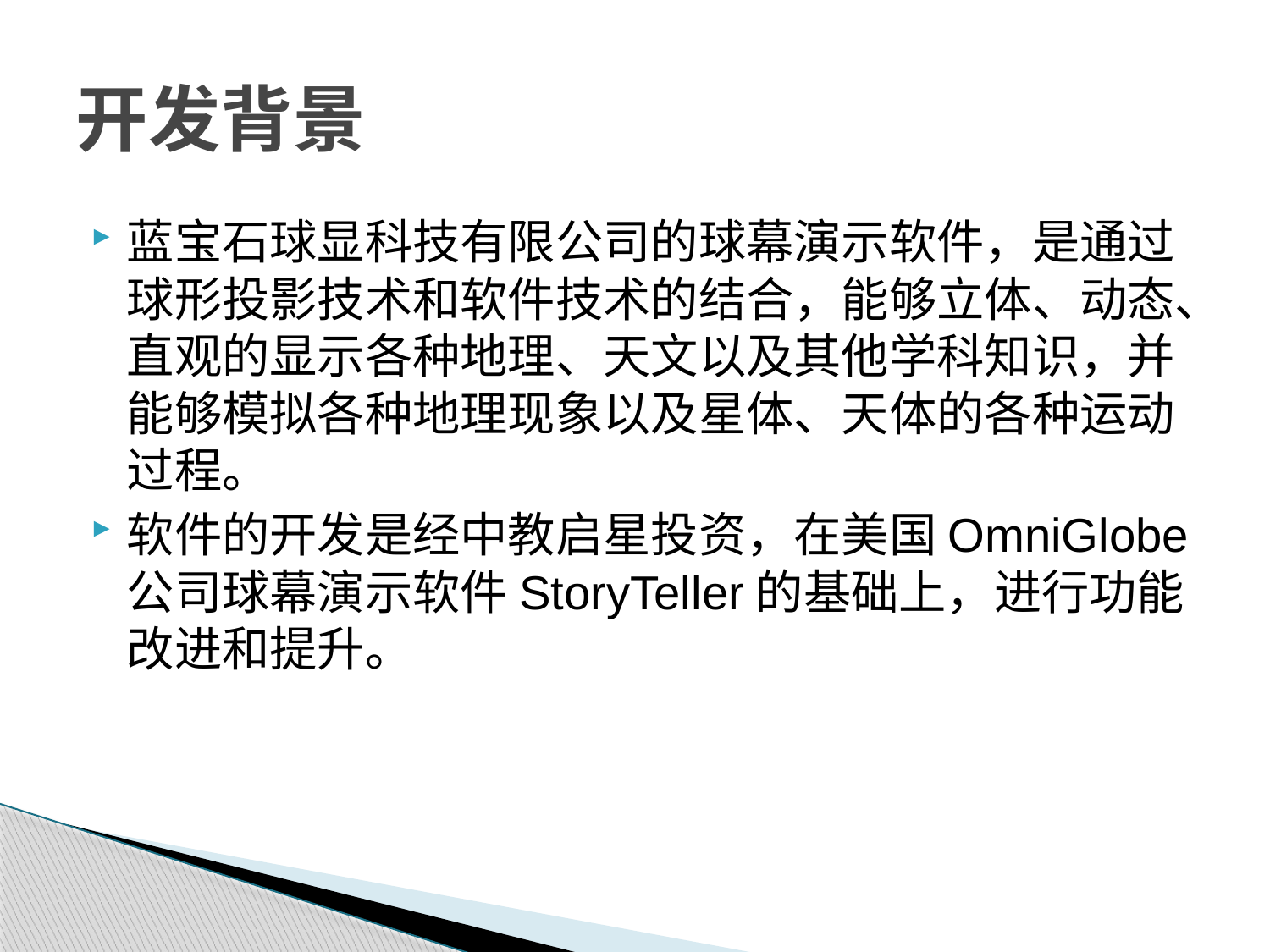

# 开发背景
蓝宝石球显科技有限公司的球幕演示软件，是通过球形投影技术和软件技术的结合，能够立体、动态、直观的显示各种地理、天文以及其他学科知识，并能够模拟各种地理现象以及星体、天体的各种运动过程。
软件的开发是经中教启星投资，在美国OmniGlobe公司球幕演示软件StoryTeller的基础上，进行功能改进和提升。